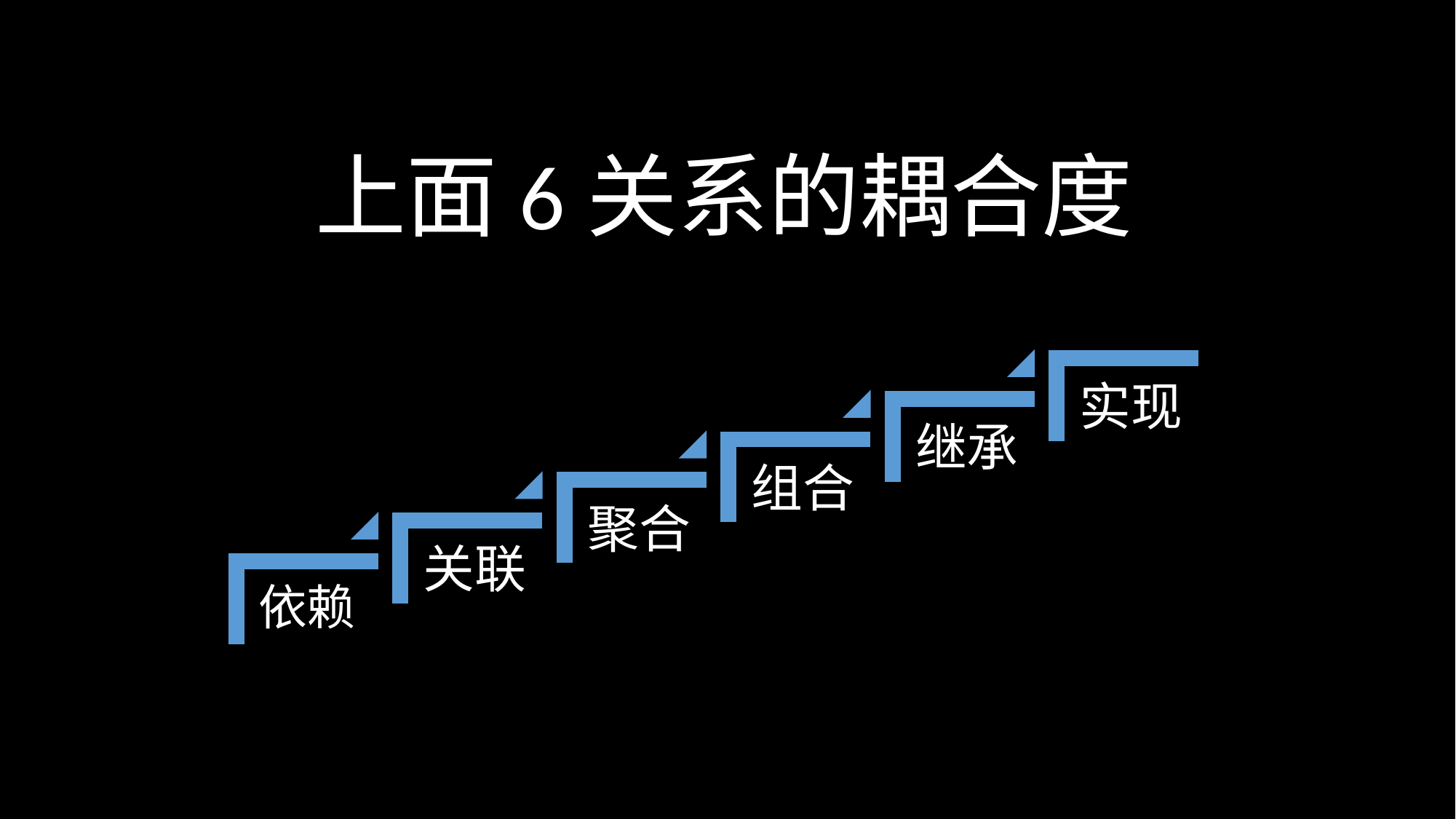

上面6关系的耦合度
依赖
关联
聚合
组合
继承
实现